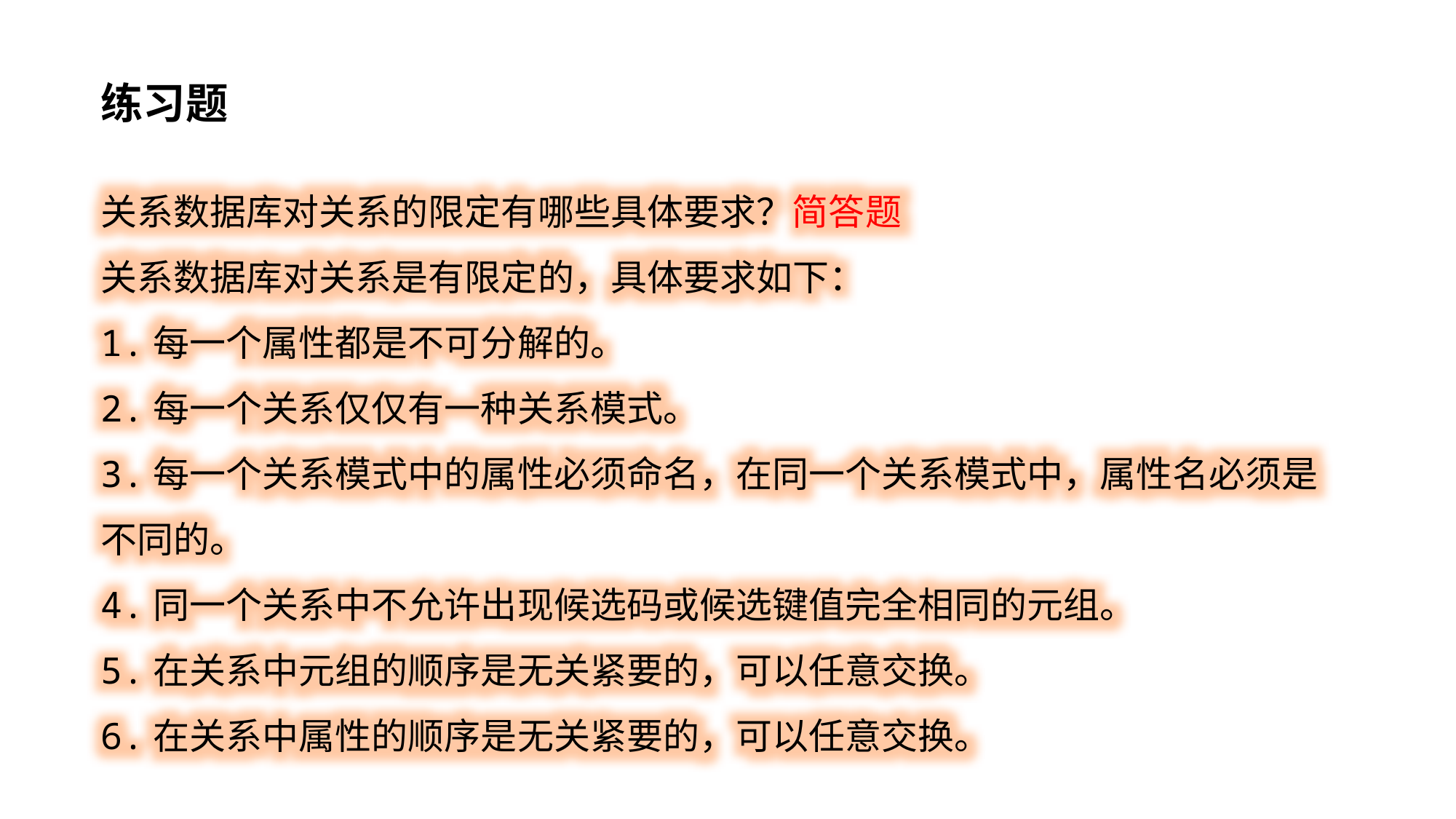

练习题
关系数据库对关系的限定有哪些具体要求？简答题
关系数据库对关系是有限定的，具体要求如下：
1.每一个属性都是不可分解的。
2.每一个关系仅仅有一种关系模式。
3.每一个关系模式中的属性必须命名，在同一个关系模式中，属性名必须是不同的。
4.同一个关系中不允许出现候选码或候选键值完全相同的元组。
5.在关系中元组的顺序是无关紧要的，可以任意交换。
6.在关系中属性的顺序是无关紧要的，可以任意交换。